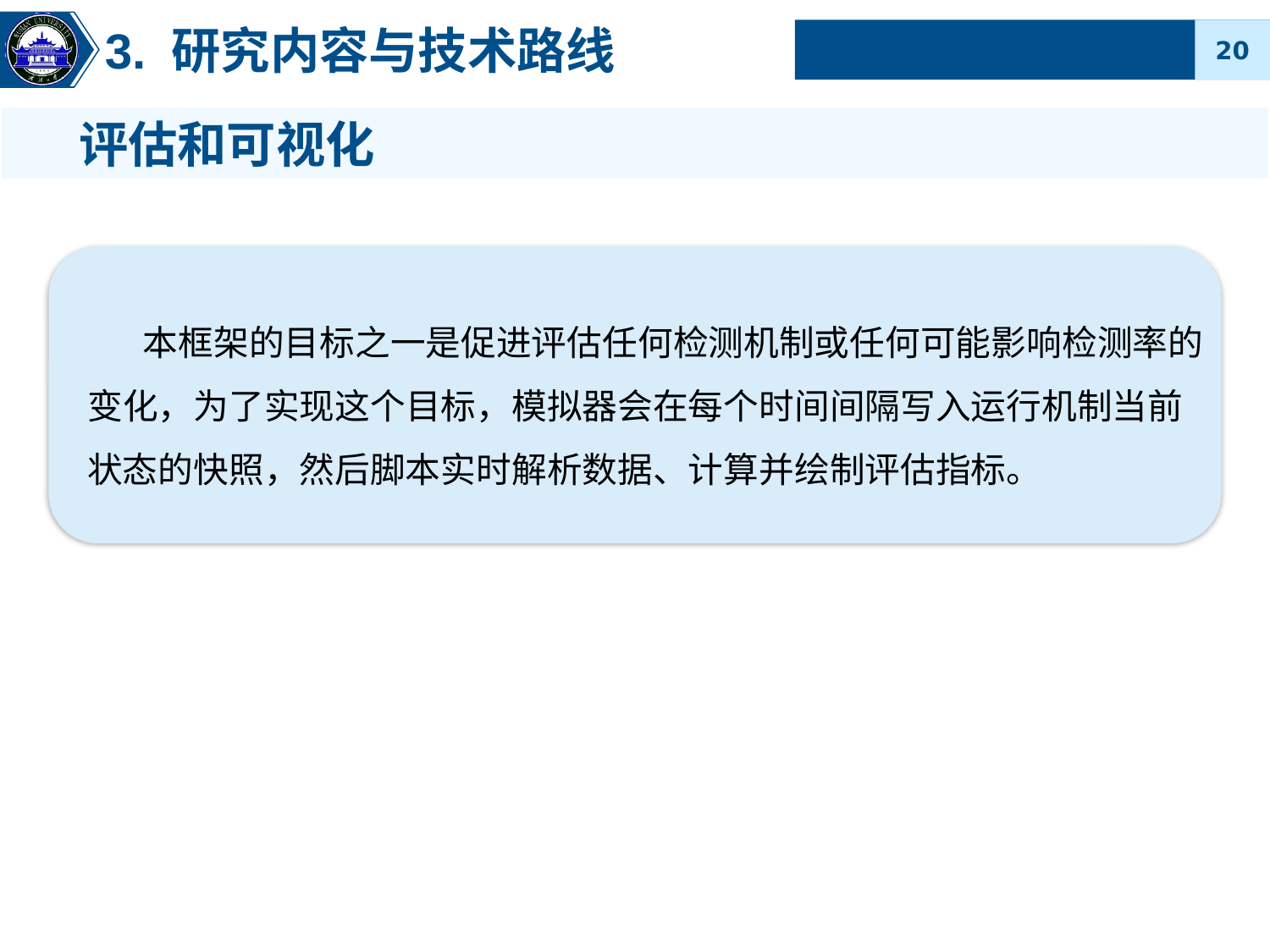

3. 研究内容与技术路线
      评估和可视化
      本框架的目标之一是促进评估任何检测机制或任何可能影响检测率的变化，为了实现这个目标，模拟器会在每个时间间隔写入运行机制当前状态的快照，然后脚本实时解析数据、计算并绘制评估指标。